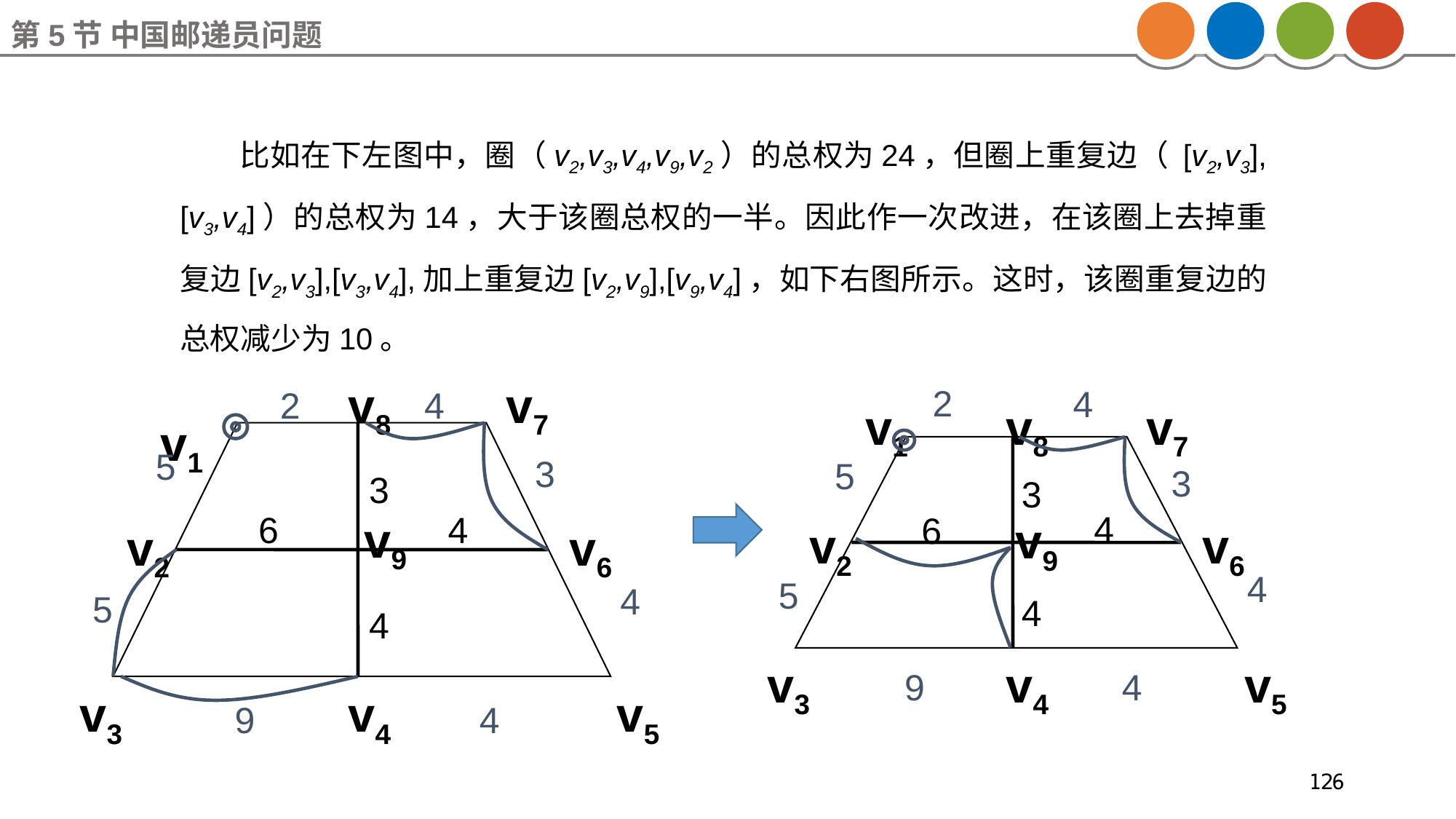

第5节 中国邮递员问题
     比如在下左图中，圈（v2,v3,v4,v9,v2）的总权为24，但圈上重复边（ [v2,v3],[v3,v4]）的总权为14，大于该圈总权的一半。因此作一次改进，在该圈上去掉重复边[v2,v3],[v3,v4],加上重复边[v2,v9],[v9,v4]，如下右图所示。这时，该圈重复边的总权减少为10。

v8
v7
2
4
v1

5
3
3
6
v9
4
v2
v6

4
5
4

v3
v4
v5
9
4
2
4
v1
v8
v7

5
3
3
4
6
v9
v2
v6

4
5
4
v3
v4
v5
9
4

126